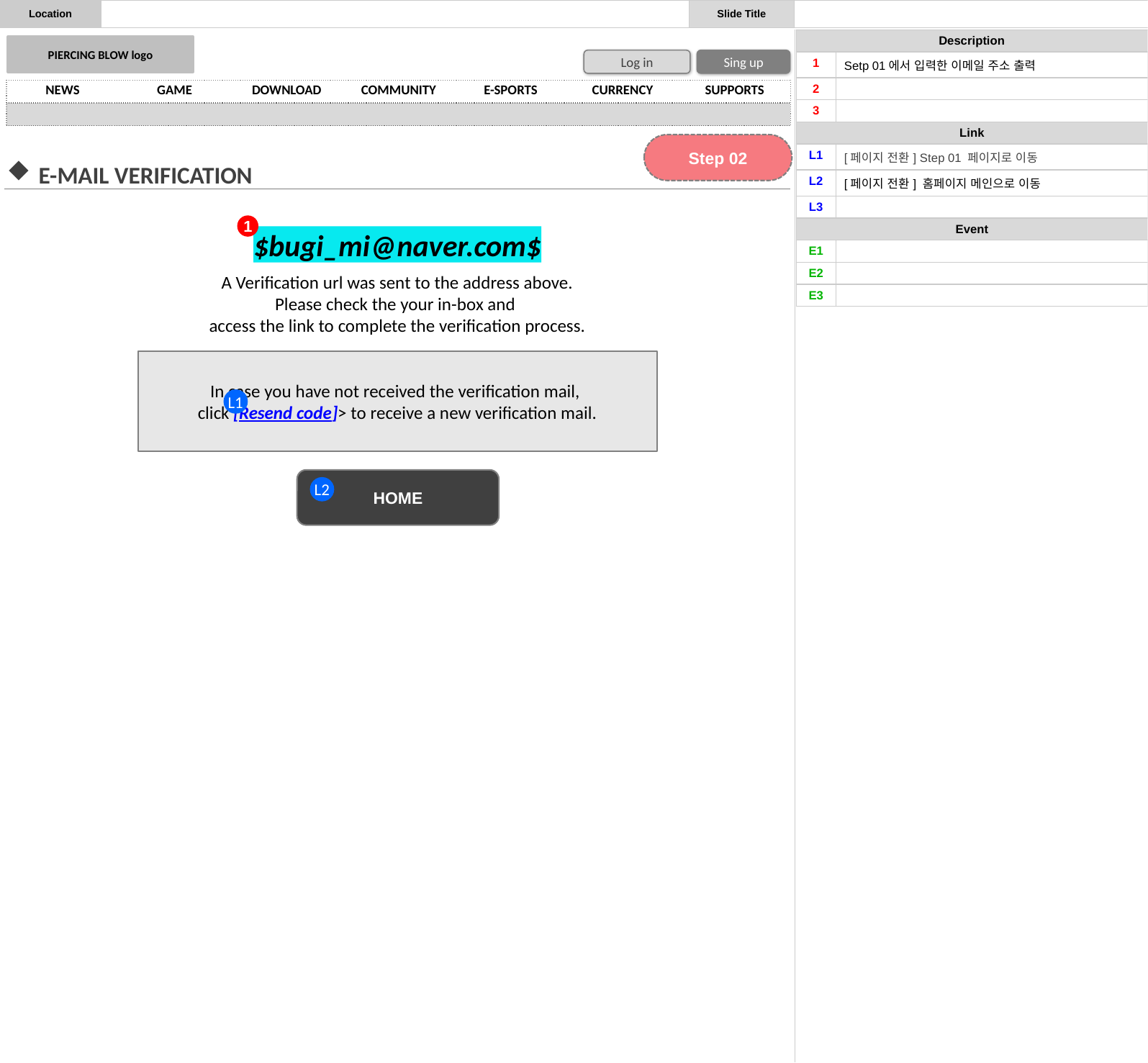

#
| Description |  |
| --- | --- |
| 1 | Setp 01에서 입력한 이메일 주소 출력 |
| 2 |  |
| 3 |  |
| Link |  |
| L1 | [페이지 전환] Step 01 페이지로 이동 |
| L2 | [페이지 전환] 홈페이지 메인으로 이동 |
| L3 |  |
| Event |  |
| E1 |  |
| E2 |  |
| E3 |  |
Step 02
E-MAIL VERIFICATION
1
$bugi_mi@naver.com$
A Verification url was sent to the address above.
Please check the your in-box and
access the link to complete the verification process.

In case you have not received the verification mail,
click [Resend code]> to receive a new verification mail.
L1
HOME
L2